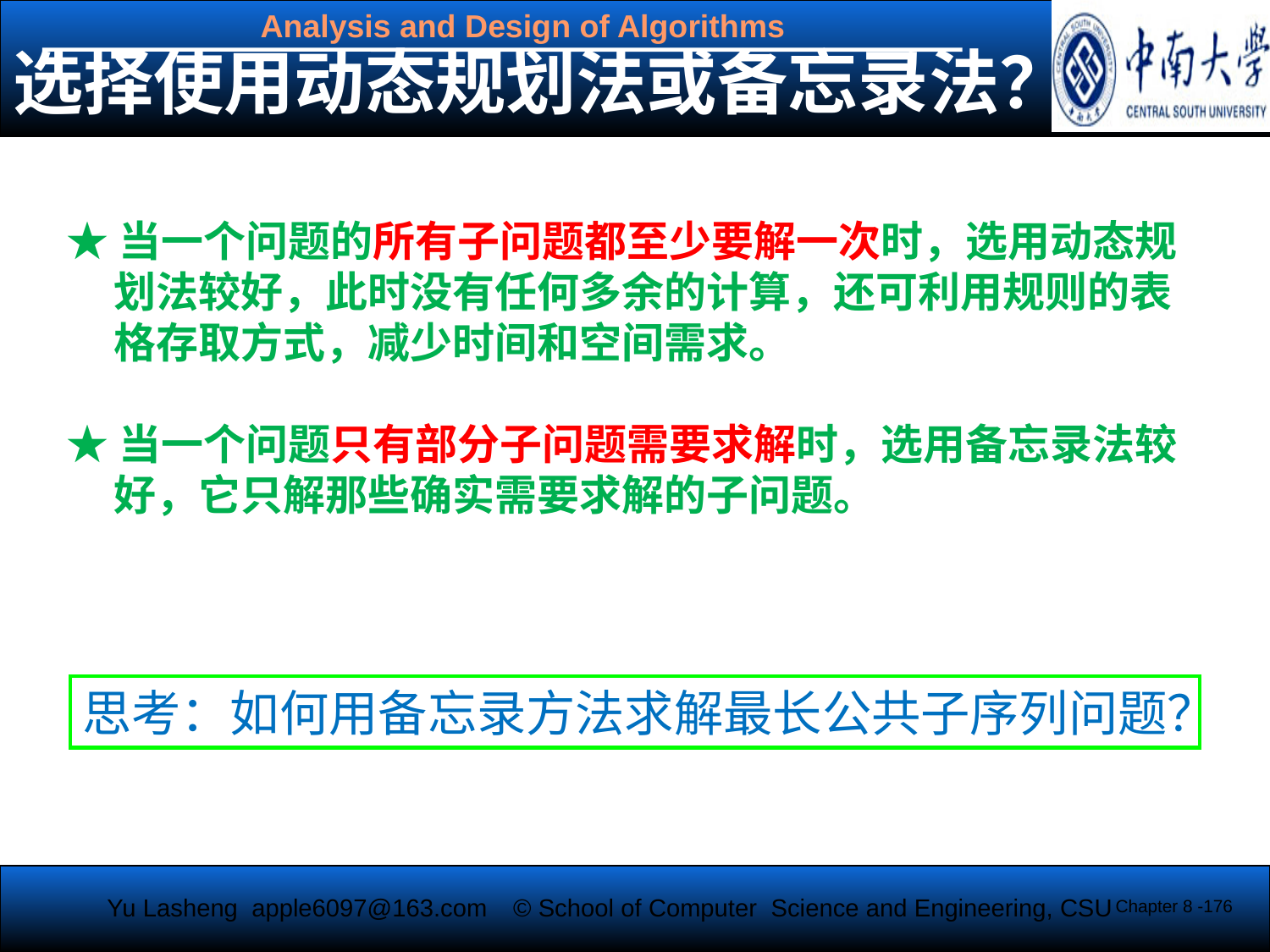

# 选择使用动态规划法或备忘录法？

★当一个问题的所有子问题都至少要解一次时，选用动态规划法较好，此时没有任何多余的计算，还可利用规则的表格存取方式，减少时间和空间需求。

★当一个问题只有部分子问题需要求解时，选用备忘录法较好，它只解那些确实需要求解的子问题。
思考：如何用备忘录方法求解最长公共子序列问题？
Chapter 8 -176